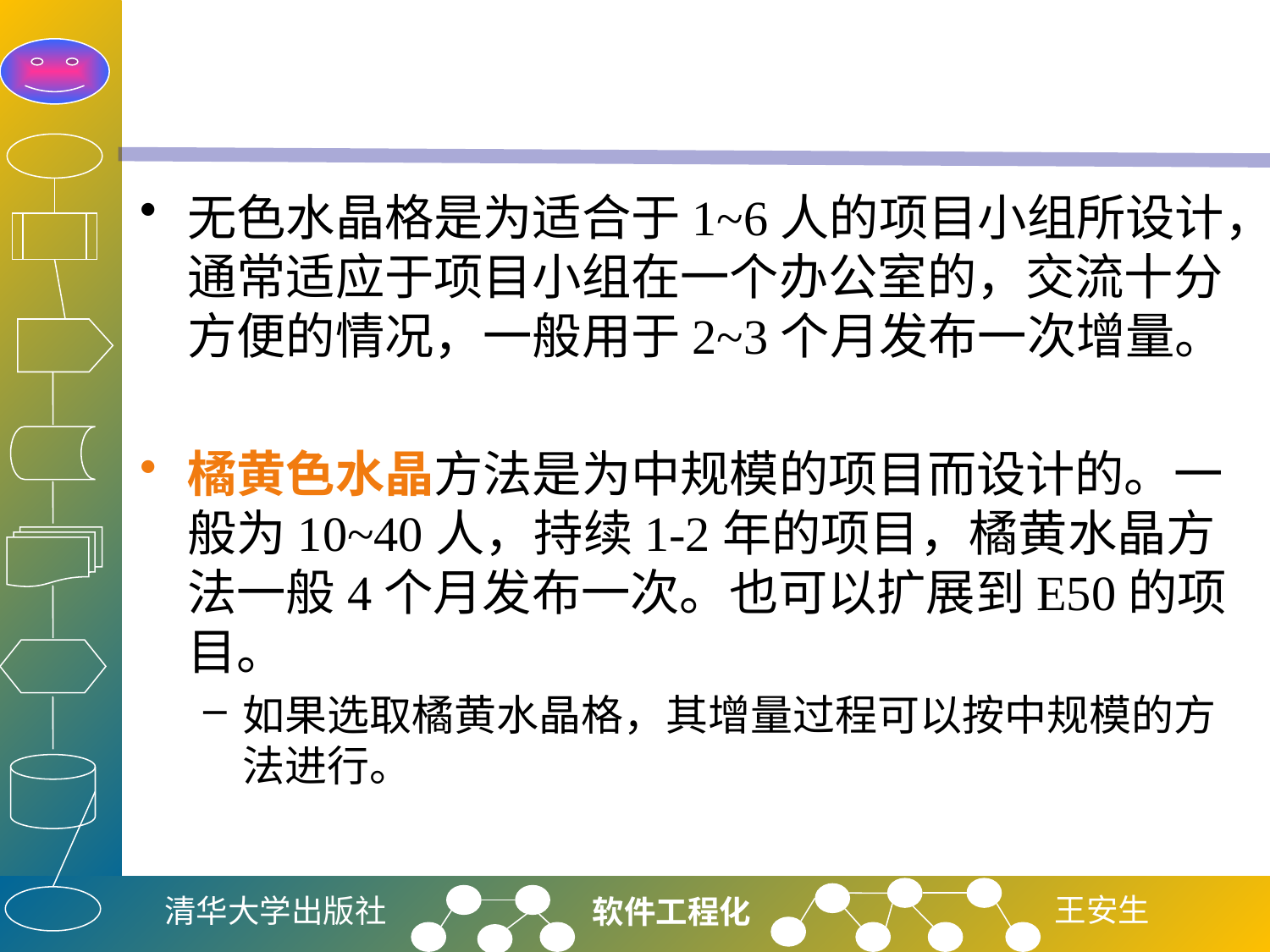

#
无色水晶格是为适合于1~6人的项目小组所设计，通常适应于项目小组在一个办公室的，交流十分方便的情况，一般用于2~3个月发布一次增量。

橘黄色水晶方法是为中规模的项目而设计的。一般为10~40人，持续1-2年的项目，橘黄水晶方法一般4个月发布一次。也可以扩展到E50的项目。
如果选取橘黄水晶格，其增量过程可以按中规模的方法进行。